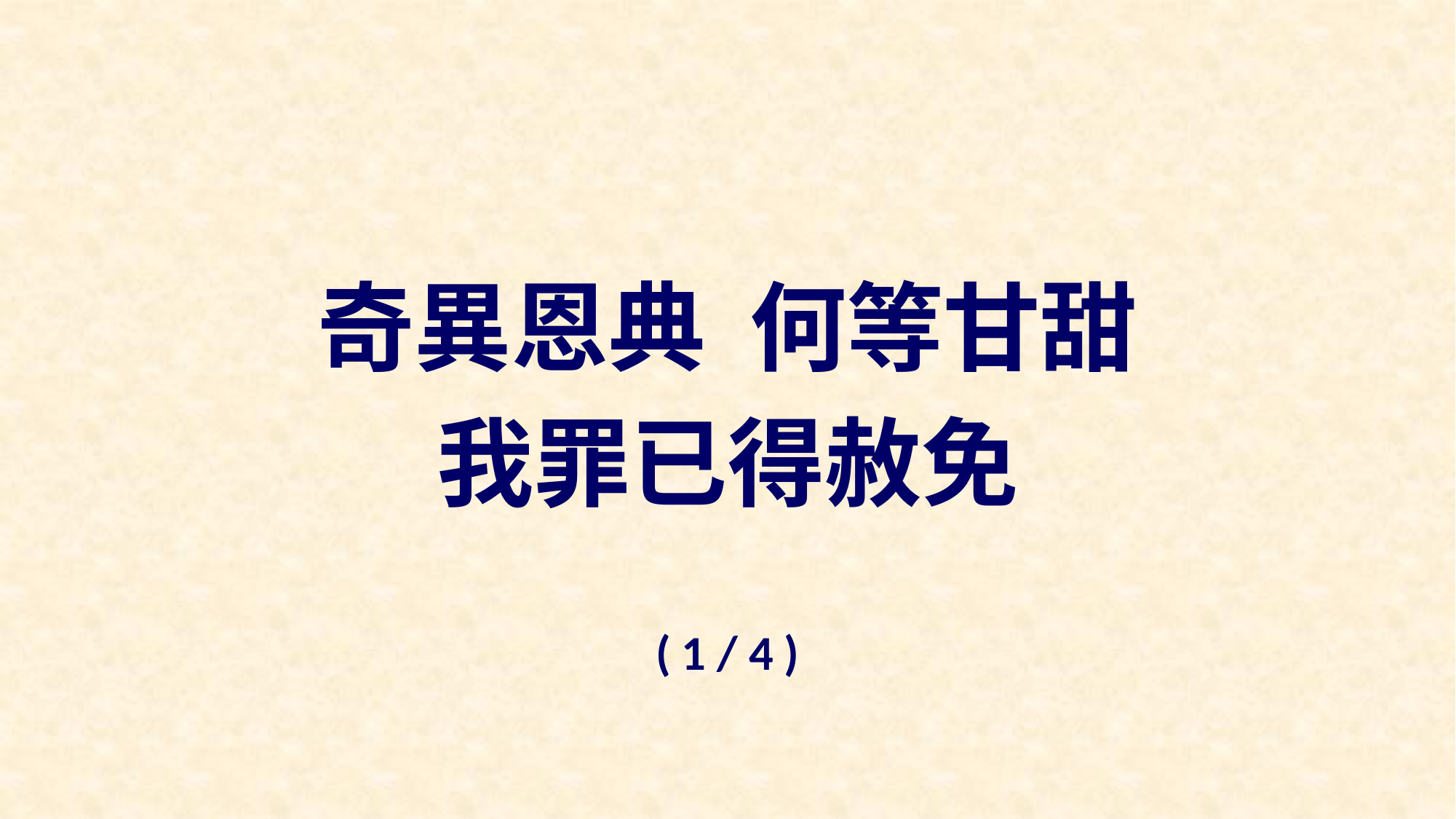

奇異恩典  何等甘甜
我罪已得赦免
( 1 / 4 )